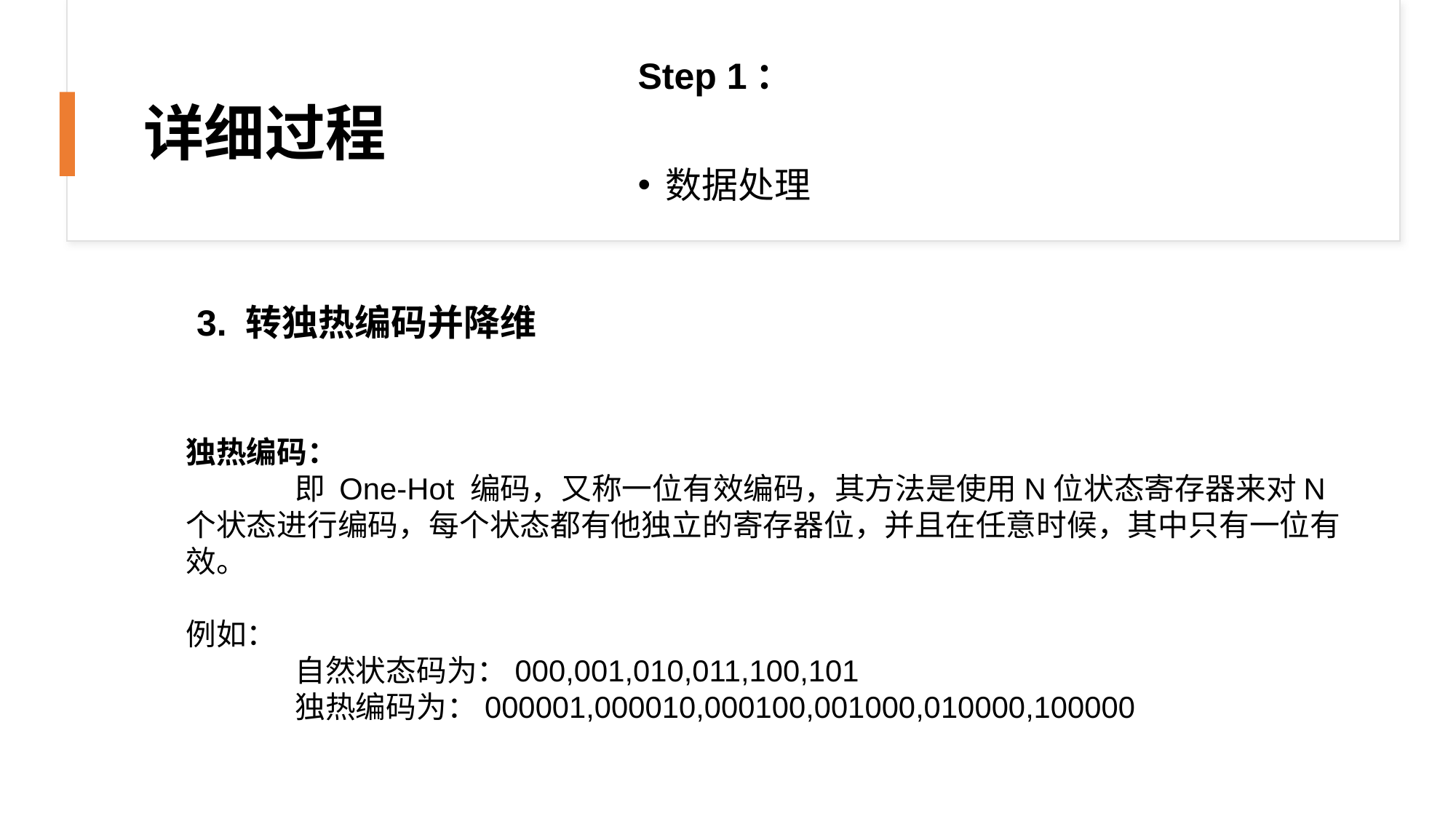

Step 1：

数据处理

# 详细过程

3. 转独热编码并降维
独热编码：
	即 One-Hot 编码，又称一位有效编码，其方法是使用N位状态寄存器来对N个状态进行编码，每个状态都有他独立的寄存器位，并且在任意时候，其中只有一位有效。

例如：
	自然状态码为：000,001,010,011,100,101
	独热编码为：000001,000010,000100,001000,010000,100000